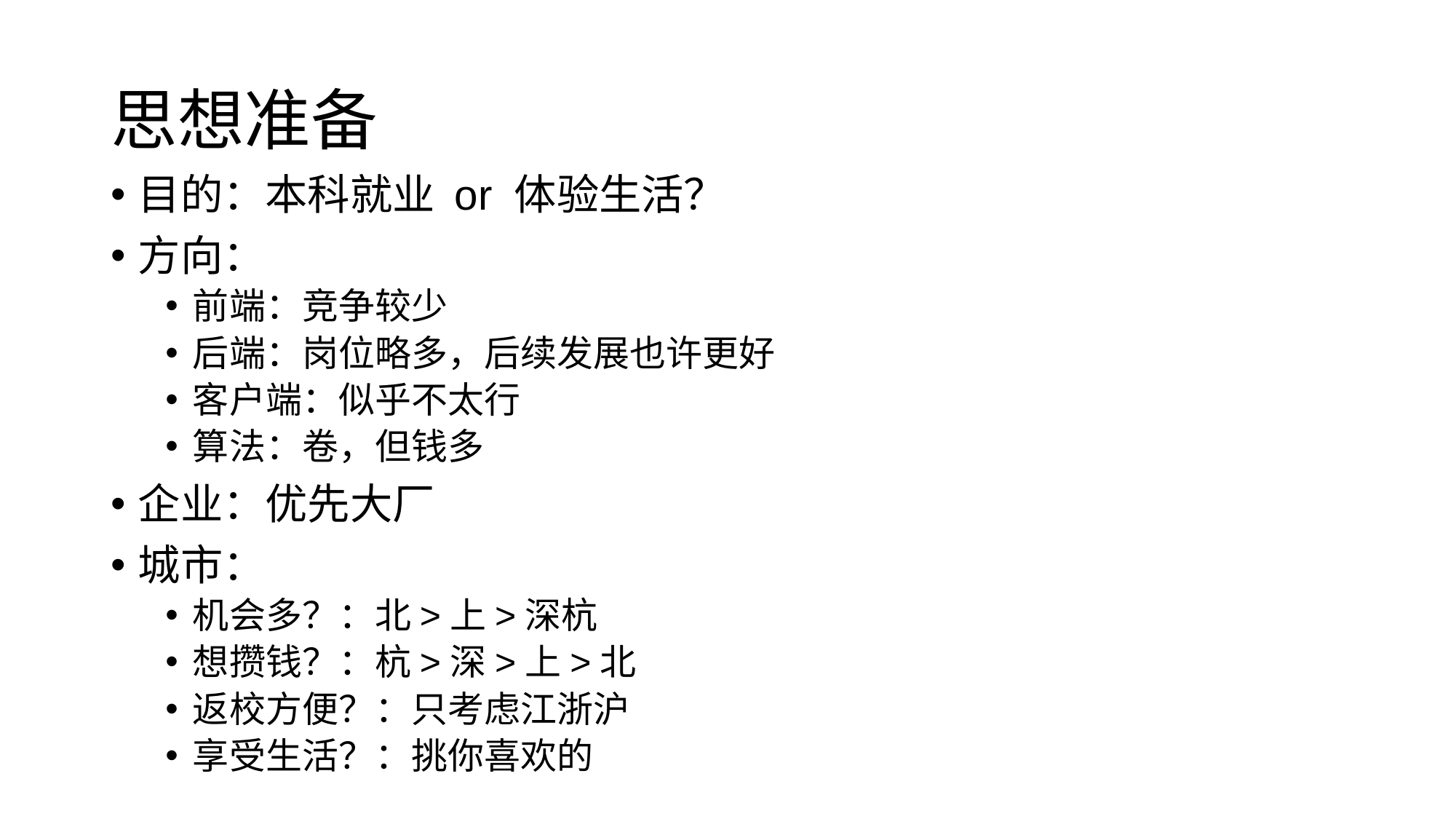

# 思想准备
目的：本科就业 or 体验生活？
方向：
前端：竞争较少
后端：岗位略多，后续发展也许更好
客户端：似乎不太行
算法：卷，但钱多
企业：优先大厂
城市：
机会多？：北>上>深杭
想攒钱？：杭>深>上>北
返校方便？：只考虑江浙沪
享受生活？：挑你喜欢的